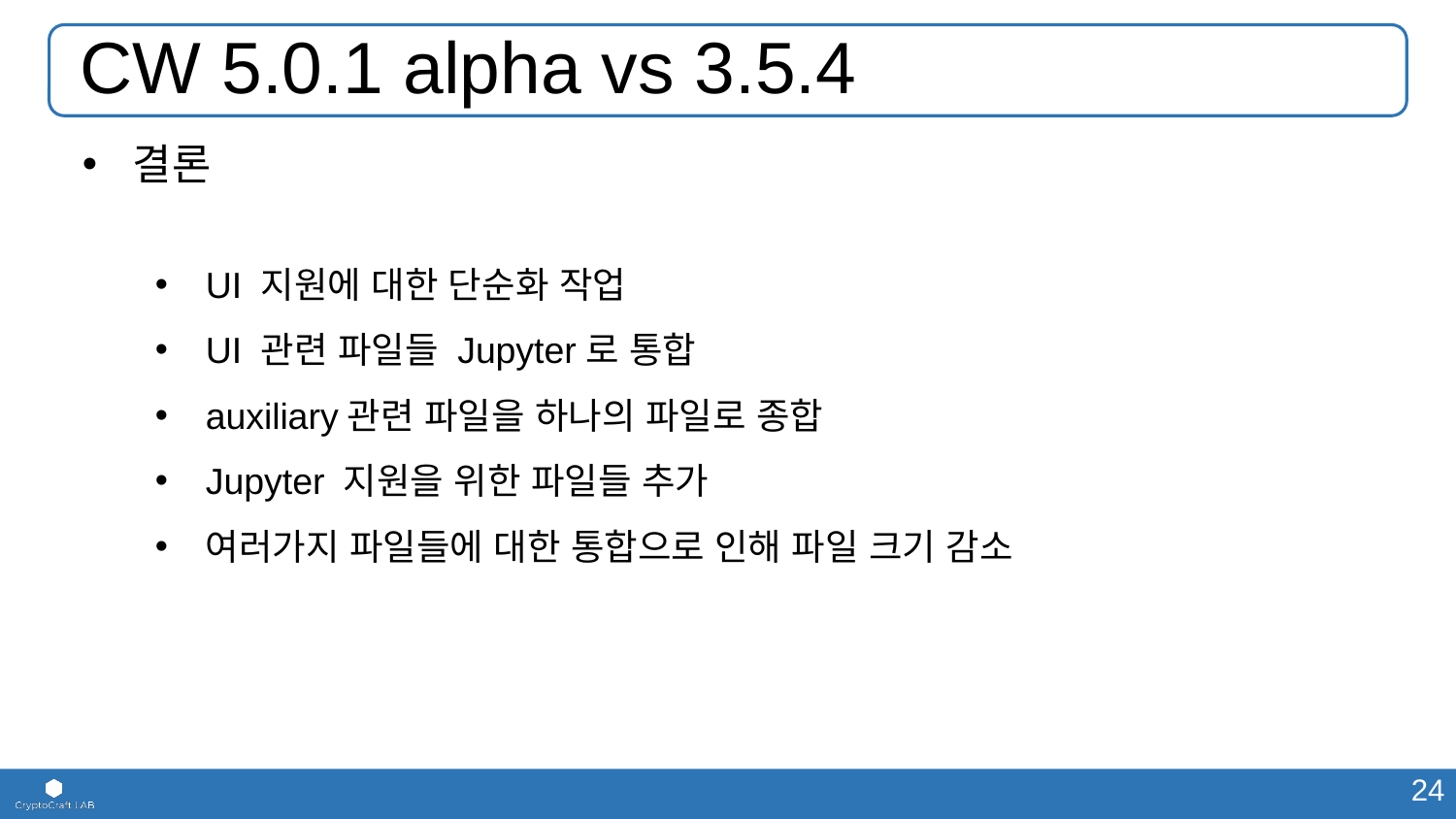

# CW 5.0.1 alpha vs 3.5.4
결론
UI 지원에 대한 단순화 작업
UI 관련 파일들 Jupyter로 통합
auxiliary관련 파일을 하나의 파일로 종합
Jupyter 지원을 위한 파일들 추가
여러가지 파일들에 대한 통합으로 인해 파일 크기 감소